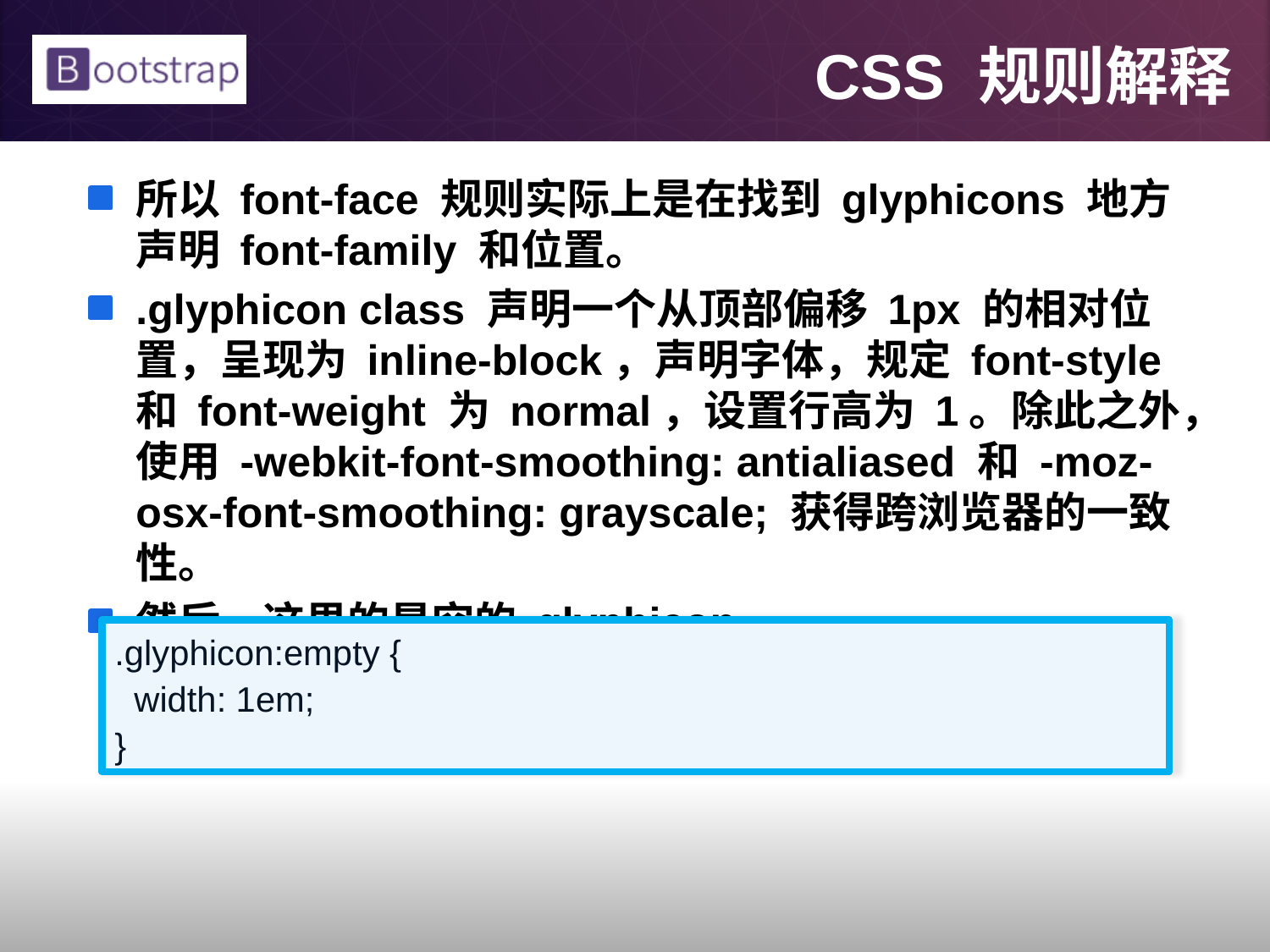

# CSS 规则解释
所以 font-face 规则实际上是在找到 glyphicons 地方声明 font-family 和位置。
.glyphicon class 声明一个从顶部偏移 1px 的相对位置，呈现为 inline-block，声明字体，规定 font-style 和 font-weight 为 normal，设置行高为 1。除此之外，使用 -webkit-font-smoothing: antialiased 和 -moz-osx-font-smoothing: grayscale; 获得跨浏览器的一致性。
然后，这里的是空的 glyphicon。
.glyphicon:empty {
  width: 1em;
}